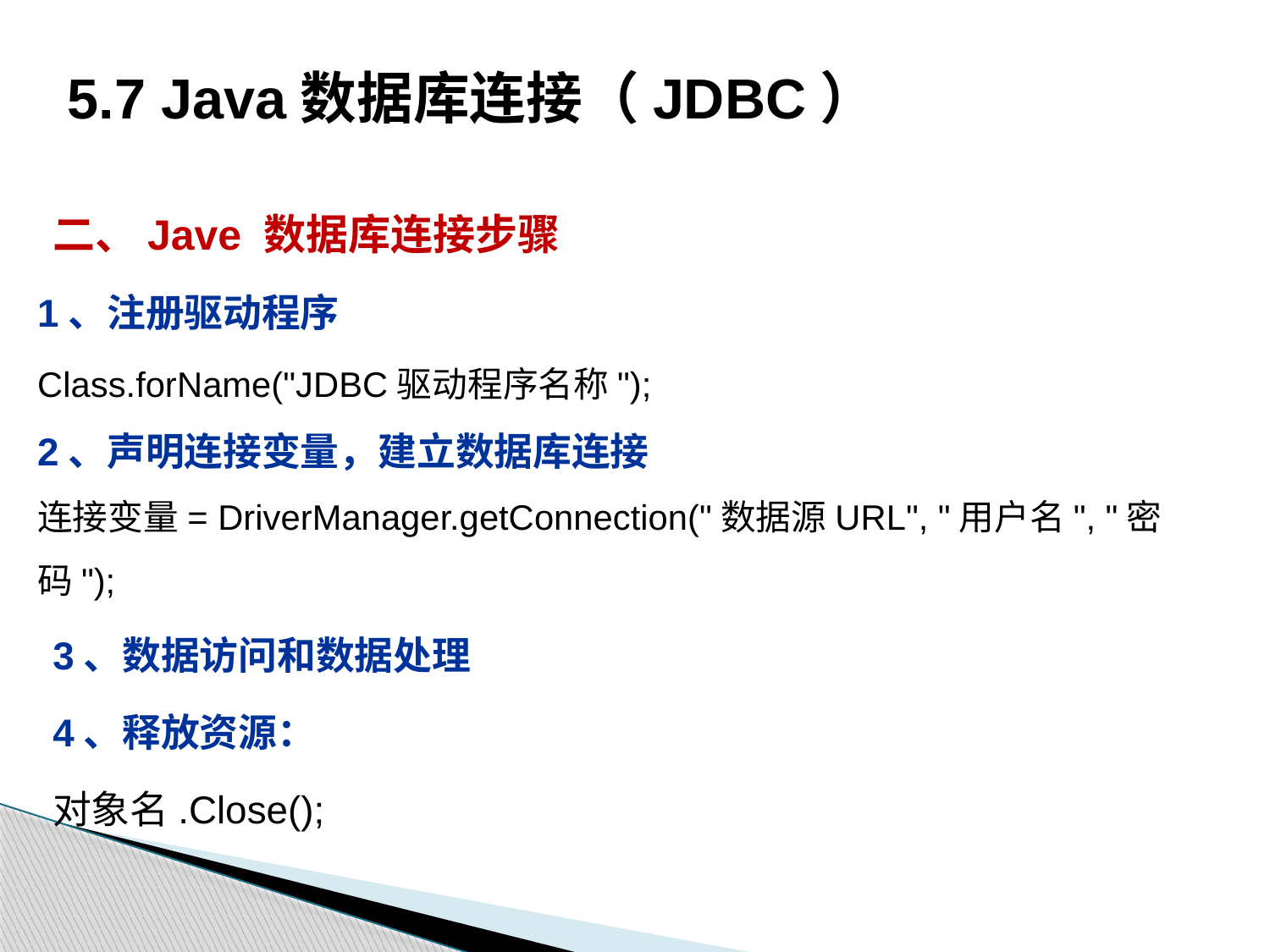

# 5.7 Java数据库连接（JDBC）
二、Jave 数据库连接步骤
1、注册驱动程序
Class.forName("JDBC驱动程序名称");
2、声明连接变量，建立数据库连接
连接变量= DriverManager.getConnection("数据源URL", "用户名", "密码");
3、数据访问和数据处理
4、释放资源：
对象名.Close();